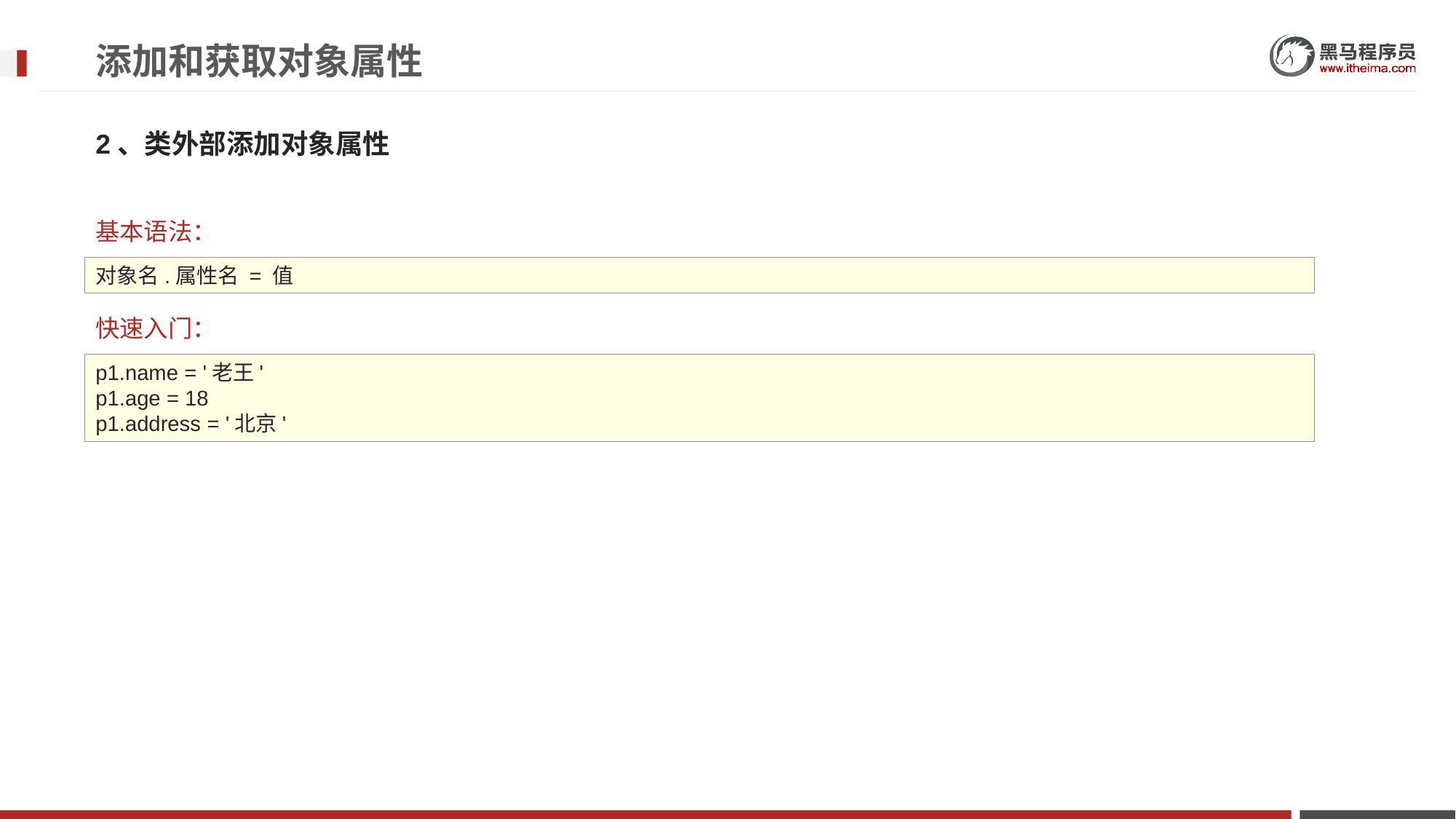

# 添加和获取对象属性
2、类外部添加对象属性
基本语法：

快速入门：
对象名.属性名 = 值
p1.name = '老王'
p1.age = 18
p1.address = '北京'